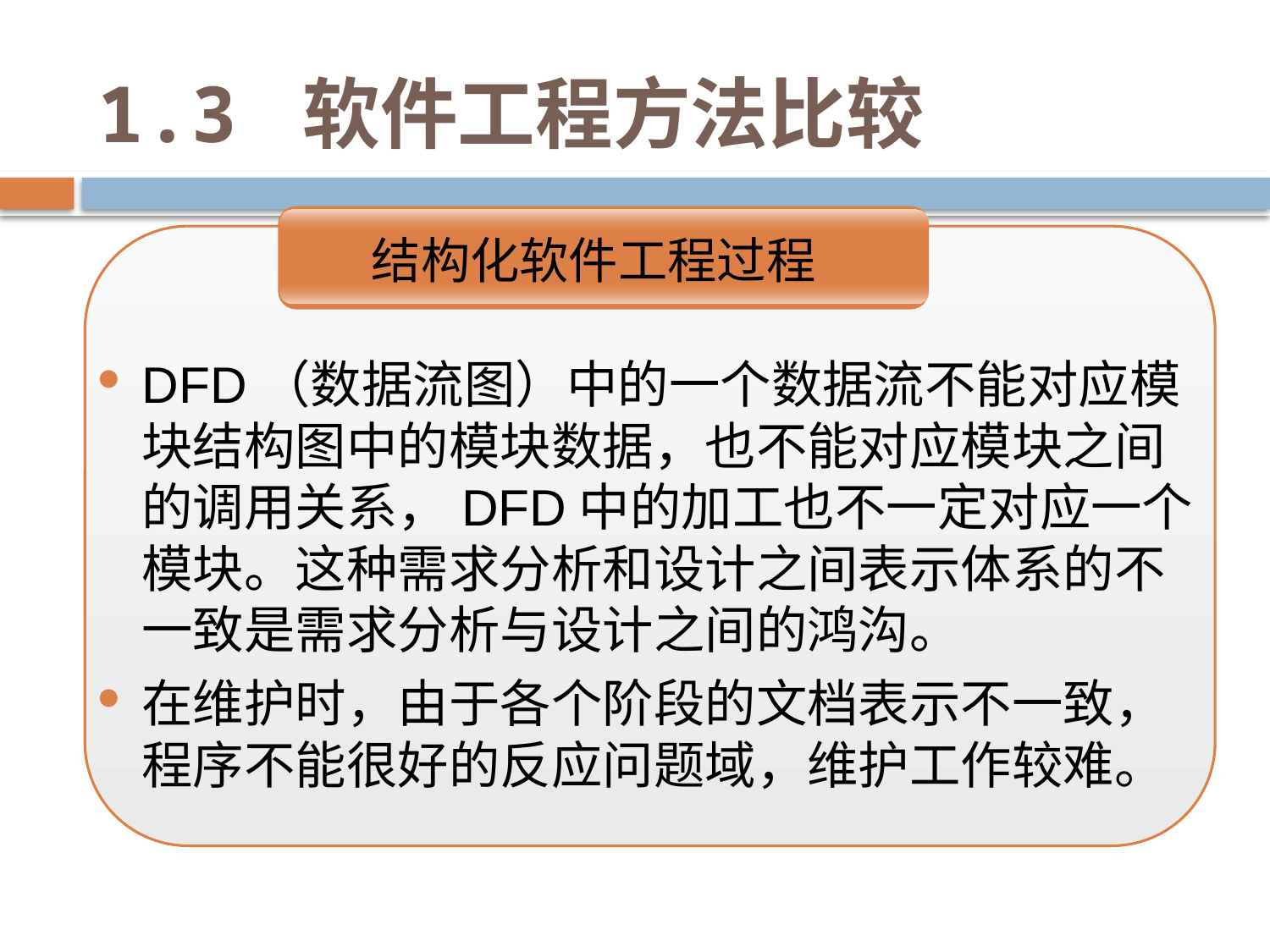

# 1.3 软件工程方法比较

结构化软件工程过程

DFD（数据流图）中的一个数据流不能对应模块结构图中的模块数据，也不能对应模块之间的调用关系，DFD中的加工也不一定对应一个模块。这种需求分析和设计之间表示体系的不一致是需求分析与设计之间的鸿沟。
在维护时，由于各个阶段的文档表示不一致，程序不能很好的反应问题域，维护工作较难。